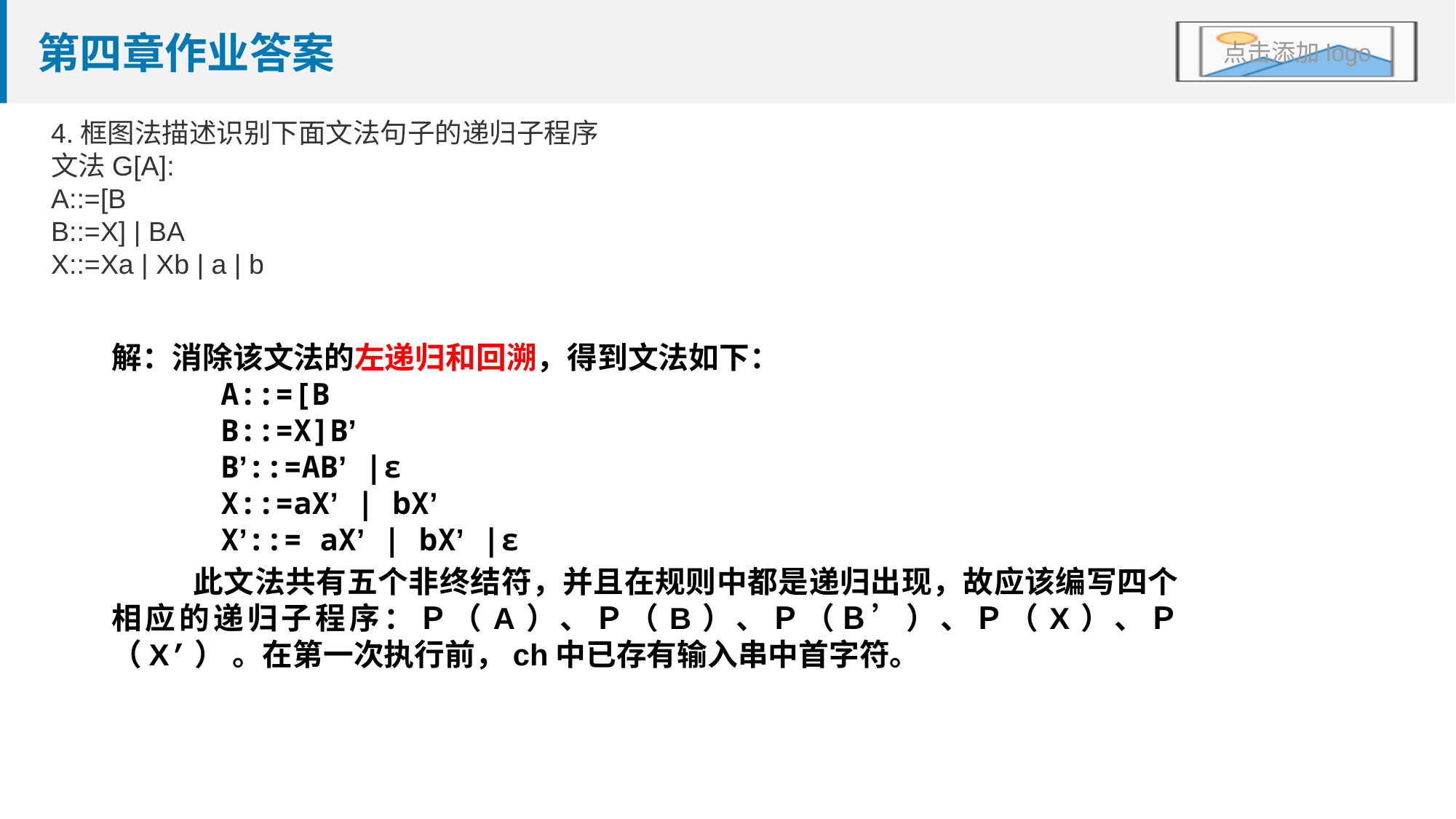

# 第四章作业答案

4.框图法描述识别下面文法句子的递归子程序
文法G[A]:
A::=[B
B::=X] | BA
X::=Xa | Xb | a | b

解：消除该文法的左递归和回溯，得到文法如下：
      A::=[B
      B::=X]B’
      B’::=AB’ |ε
      X::=aX’ | bX’
      X’::= aX’ | bX’ |ε
          此文法共有五个非终结符，并且在规则中都是递归出现，故应该编写四个相应的递归子程序：Ｐ（A）、Ｐ（B）、Ｐ（Ｂ’）、Ｐ（X）、Ｐ（X’） 。在第一次执行前，ch中已存有输入串中首字符。